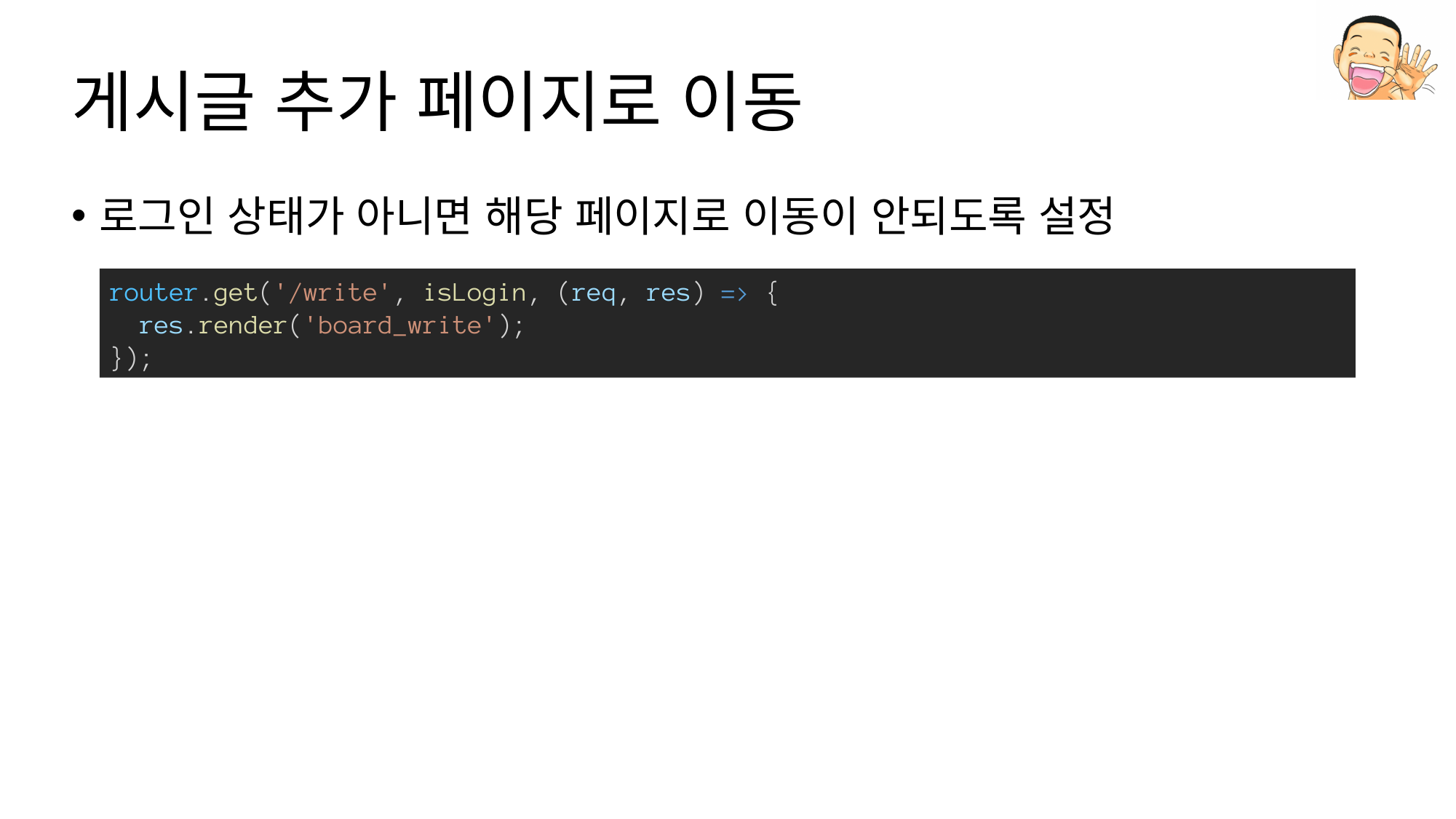

# 게시글 추가 페이지로 이동
로그인 상태가 아니면 해당 페이지로 이동이 안되도록 설정
router.get('/write', isLogin, (req, res) => {
  res.render('board_write');
});